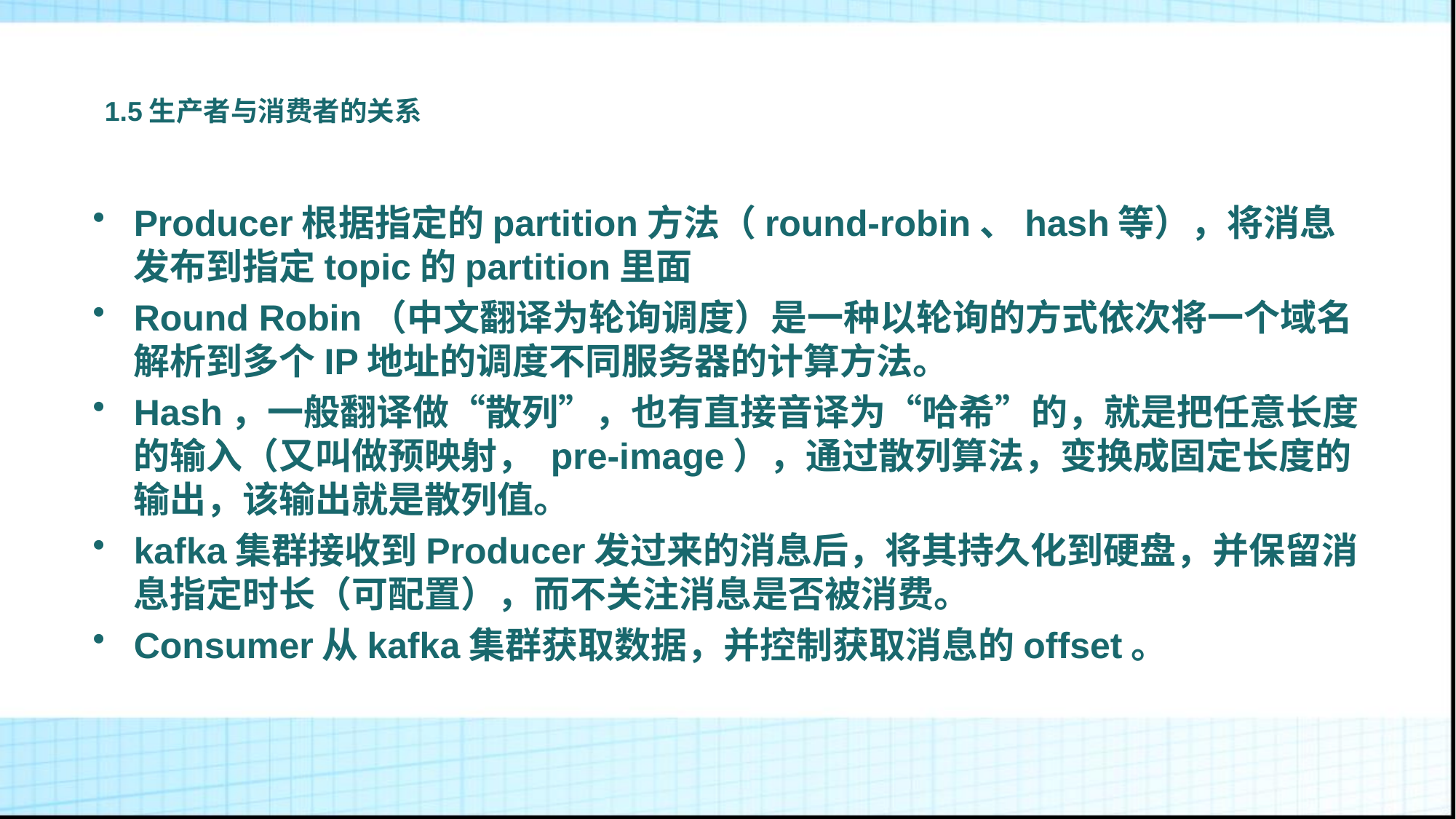

# 1.5生产者与消费者的关系
Producer根据指定的partition方法（round-robin、hash等），将消息发布到指定topic的partition里面
Round Robin（中文翻译为轮询调度）是一种以轮询的方式依次将一个域名解析到多个IP地址的调度不同服务器的计算方法。
Hash，一般翻译做“散列”，也有直接音译为“哈希”的，就是把任意长度的输入（又叫做预映射， pre-image），通过散列算法，变换成固定长度的输出，该输出就是散列值。
kafka集群接收到Producer发过来的消息后，将其持久化到硬盘，并保留消息指定时长（可配置），而不关注消息是否被消费。
Consumer从kafka集群获取数据，并控制获取消息的offset。